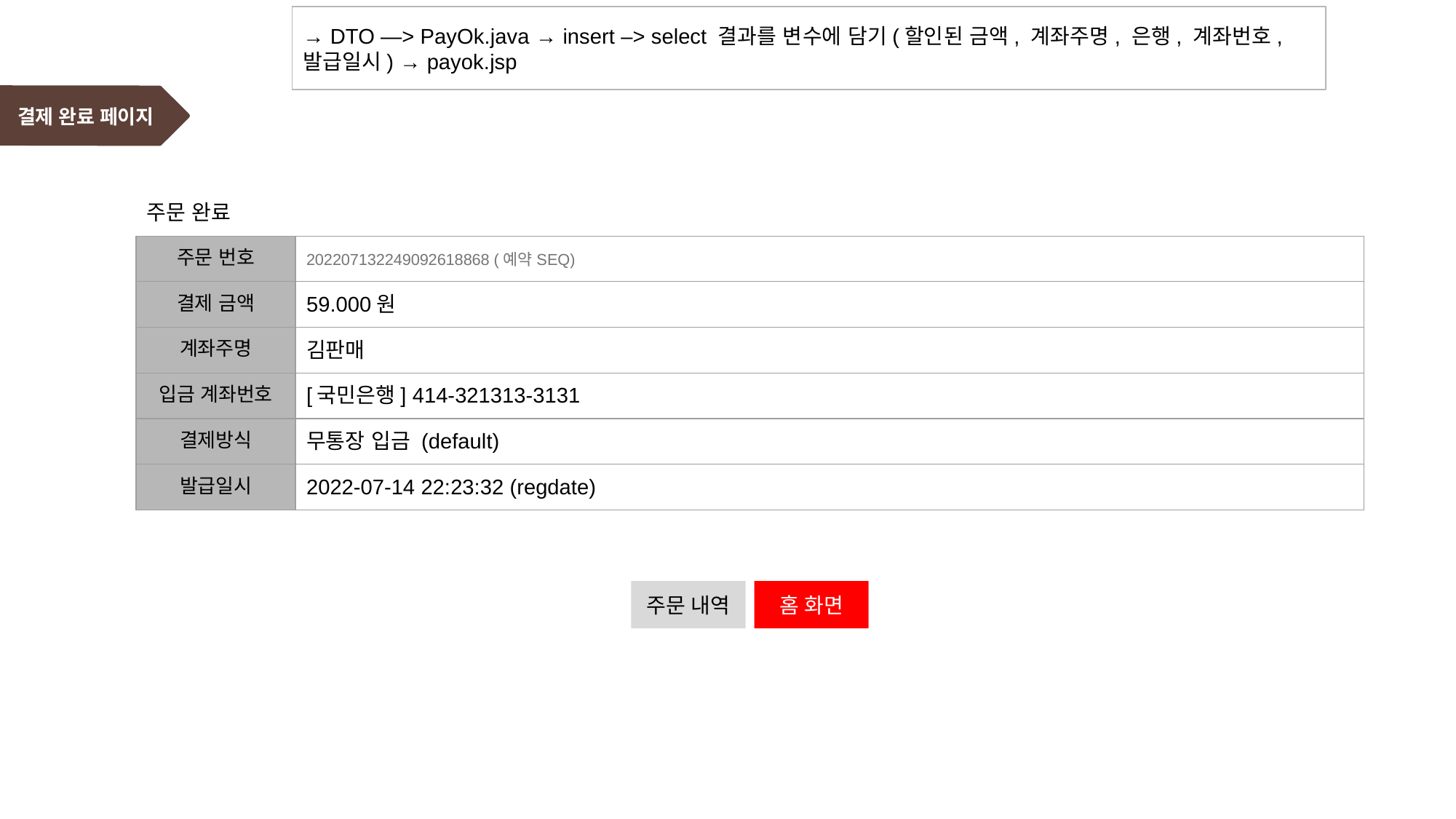

→ DTO —> PayOk.java → insert –> select 결과를 변수에 담기(할인된 금액, 계좌주명, 은행, 계좌번호,발급일시) → payok.jsp
# 결제 완료 페이지
주문 완료
| 주문 번호 | 202207132249092618868 (예약SEQ) |
| --- | --- |
| 결제 금액 | 59.000원 |
| 계좌주명 | 김판매 |
| 입금 계좌번호 | [국민은행] 414-321313-3131 |
| 결제방식 | 무통장 입금 (default) |
| 발급일시 | 2022-07-14 22:23:32 (regdate) |
주문 내역
홈 화면